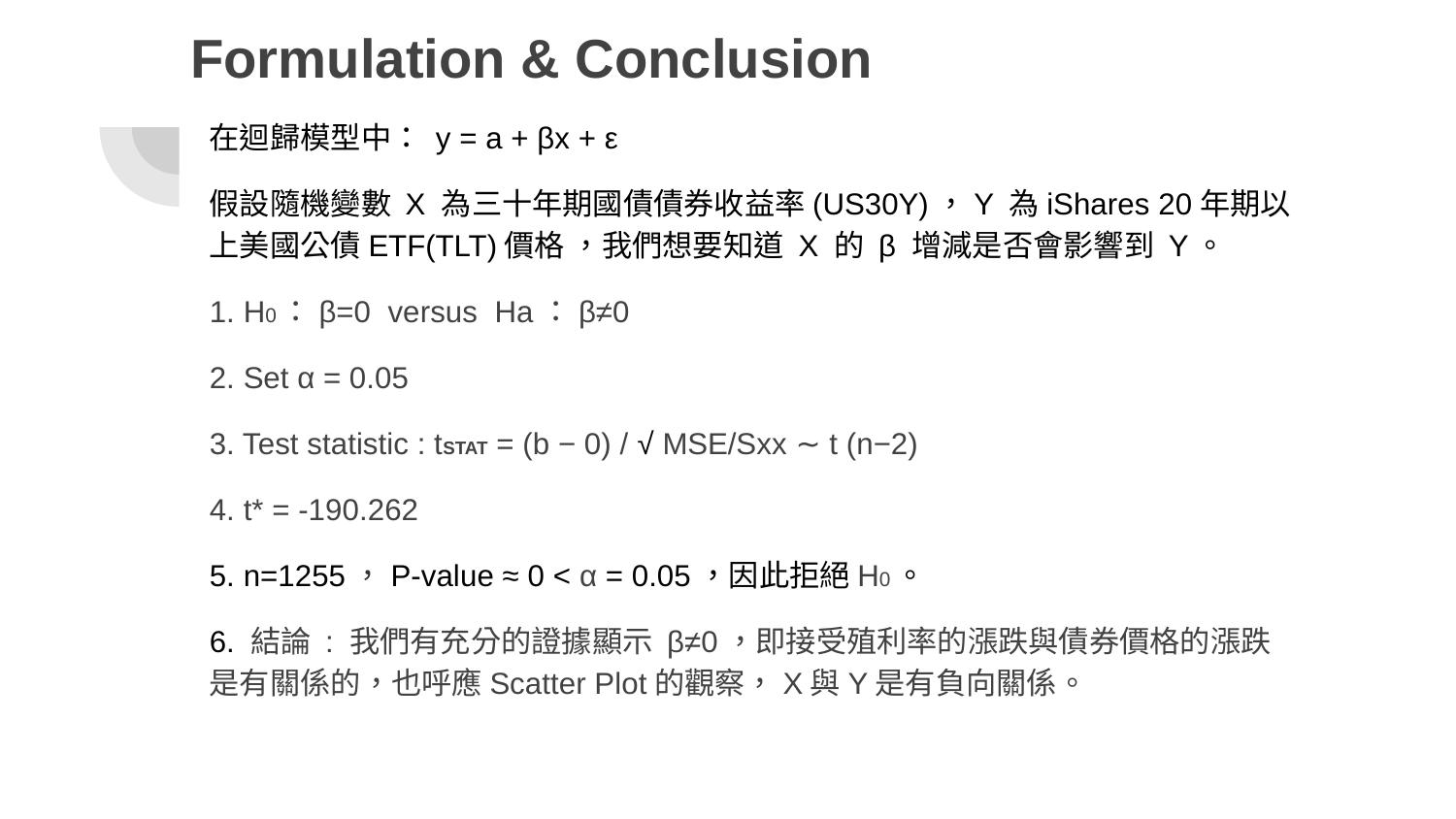

Formulation & Conclusion

在迴歸模型中： y = a + βx + ε
假設隨機變數 X 為三十年期國債債券收益率(US30Y)，Y 為iShares 20年期以上美國公債ETF(TLT)價格 ，我們想要知道 X 的 β 增減是否會影響到 Y。
1. H0：β=0  versus  Ha：β≠0
2. Set α = 0.05
3. Test statistic : tSTAT = (b − 0) / √ MSE/Sxx ∼ t (n−2)
4. t* = -190.262
5. n=1255，P-value ≈ 0 < α = 0.05，因此拒絕H0。
6. 結論 : 我們有充分的證據顯示 β≠0，即接受殖利率的漲跌與債券價格的漲跌是有關係的，也呼應Scatter Plot的觀察，X與Y是有負向關係。